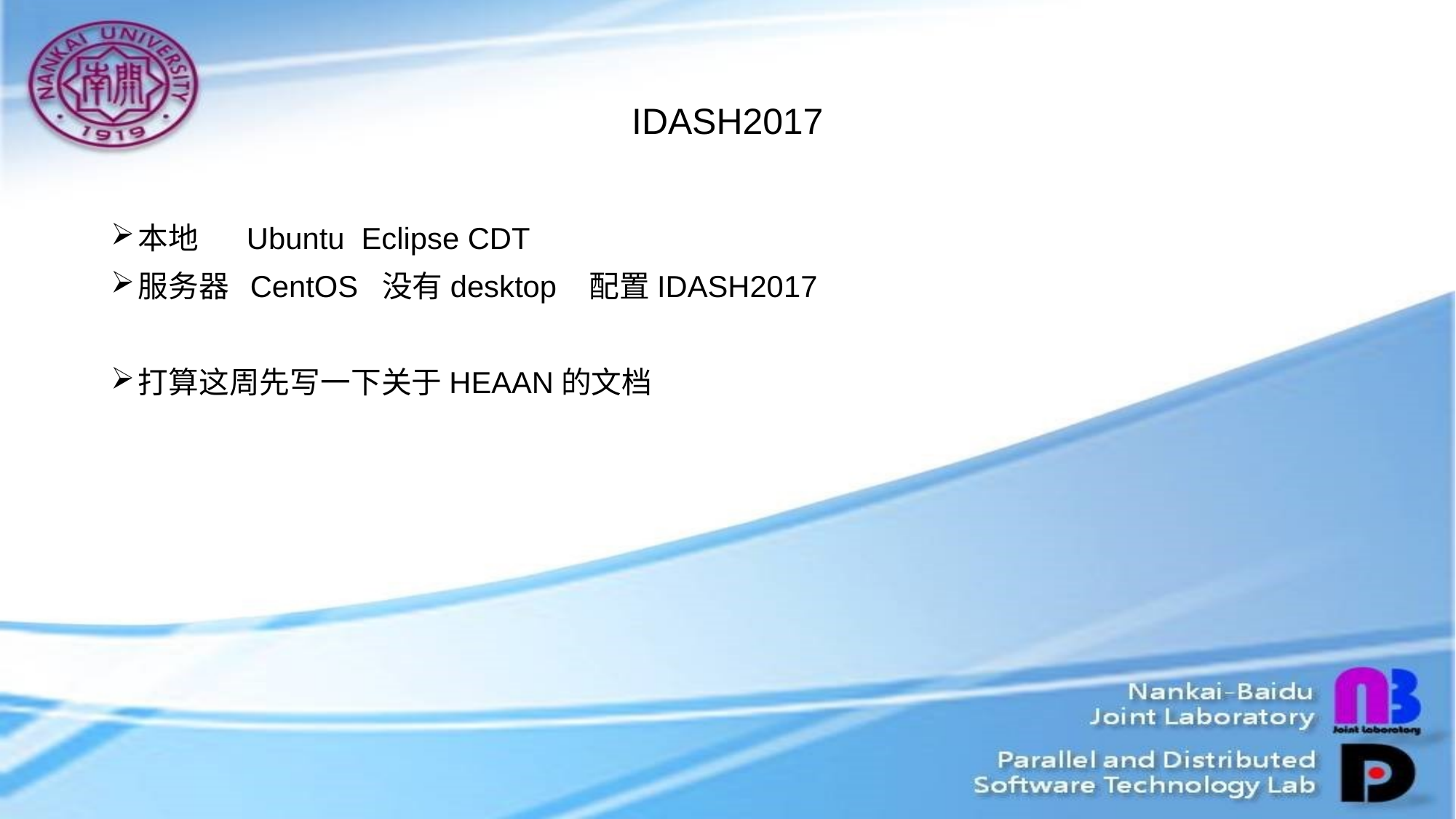

# IDASH2017
本地      Ubuntu  Eclipse CDT
服务器  CentOS  没有desktop   配置IDASH2017

打算这周先写一下关于HEAAN的文档